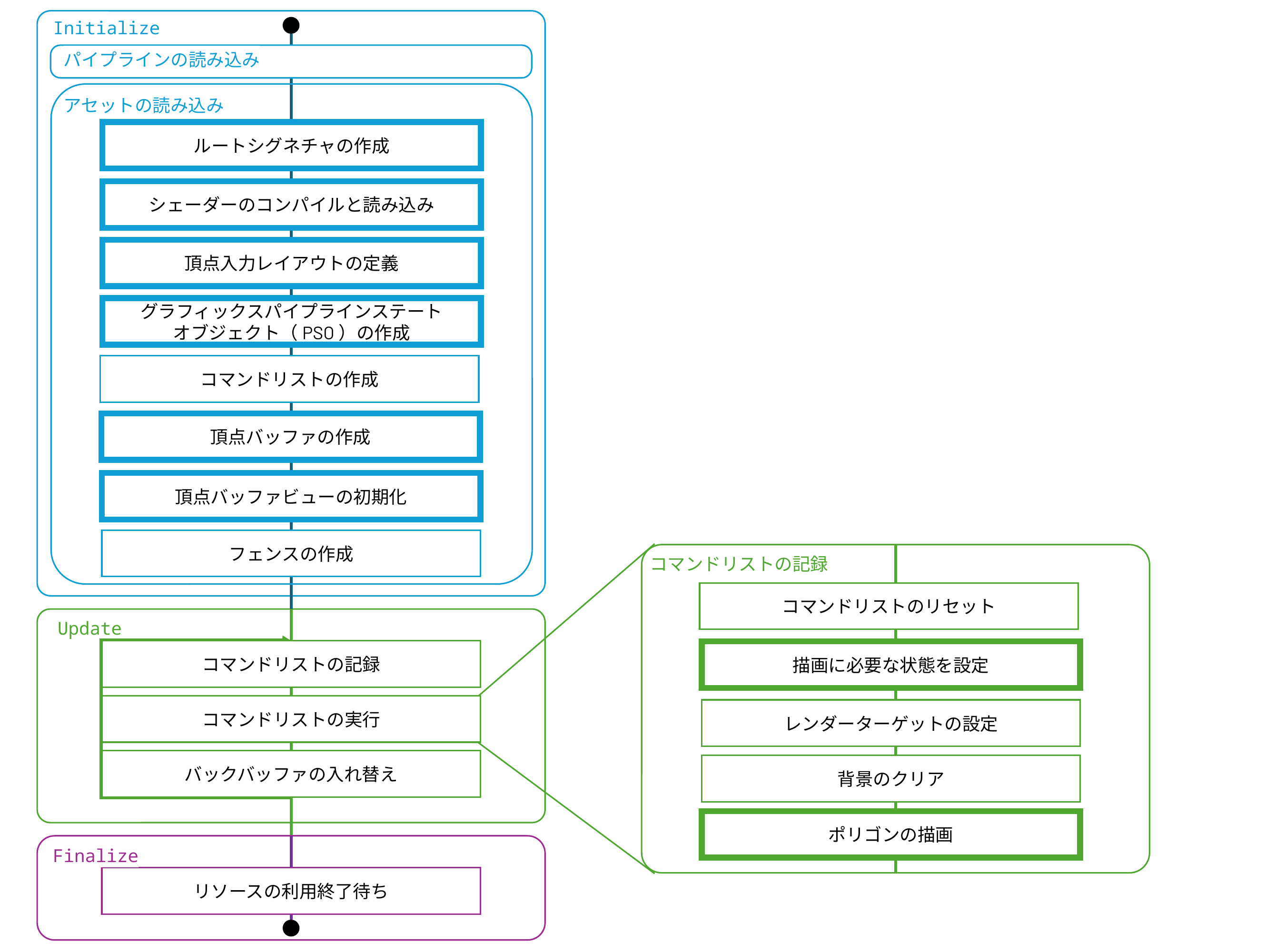

Initialize

パイプラインの読み込み

アセットの読み込み
ルートシグネチャの作成
シェーダーのコンパイルと読み込み
頂点入力レイアウトの定義
グラフィックスパイプラインステート
オブジェクト（PSO）の作成
コマンドリストの作成
頂点バッファの作成
頂点バッファビューの初期化
フェンスの作成

コマンドリストの記録
コマンドリストのリセット

Update
コマンドリストの記録
描画に必要な状態を設定
コマンドリストの実行
レンダーターゲットの設定
バックバッファの入れ替え
背景のクリア
ポリゴンの描画

Finalize
リソースの利用終了待ち